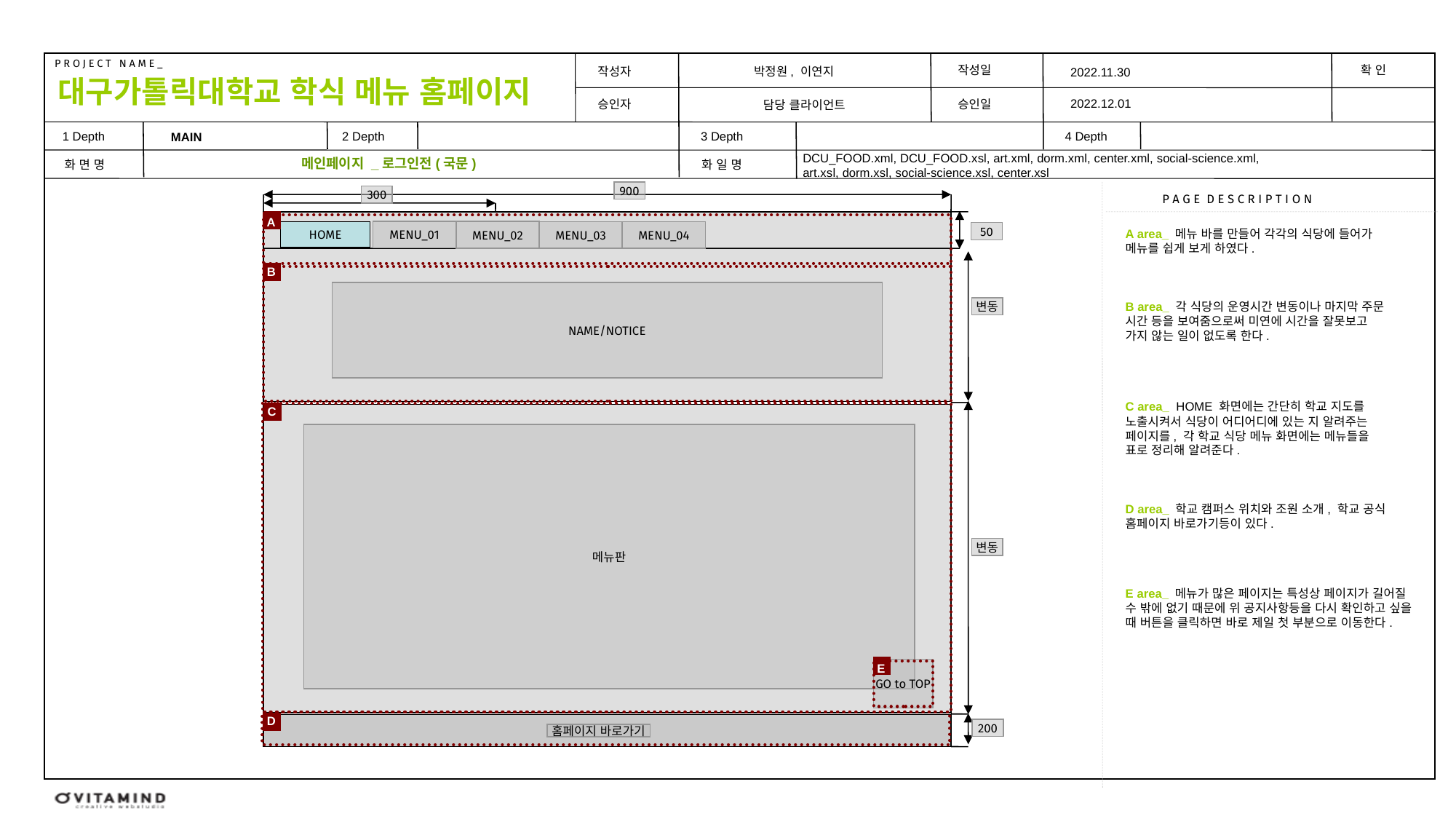

박정원, 이연지
2022.11.30
대구가톨릭대학교 학식 메뉴 홈페이지
2022.12.01
담당 클라이언트
MAIN
DCU_FOOD.xml, DCU_FOOD.xsl, art.xml, dorm.xml, center.xml, social-science.xml, art.xsl, dorm.xsl, social-science.xsl, center.xsl
메인페이지 _로그인전(국문)
900
300

A

A area_ 메뉴 바를 만들어 각각의 식당에 들어가 메뉴를 쉽게 보게 하였다.
MENU_01
MENU_02
MENU_03
HOME
MENU_04
50

B

NAME/NOTICE
B area_ 각 식당의 운영시간 변동이나 마지막 주문 시간 등을 보여줌으로써 미연에 시간을 잘못보고 가지 않는 일이 없도록 한다.
변동
C area_  HOME 화면에는 간단히 학교 지도를 노출시켜서 식당이 어디어디에 있는 지 알려주는 페이지를, 각 학교 식당 메뉴 화면에는 메뉴들을 표로 정리해 알려준다.
C

메뉴판
D area_ 학교 캠퍼스 위치와 조원 소개, 학교 공식 홈페이지 바로가기등이 있다.
변동
E area_ 메뉴가 많은 페이지는 특성상 페이지가 길어질 수 밖에 없기 때문에 위 공지사항등을 다시 확인하고 싶을 때 버튼을 클릭하면 바로 제일 첫 부분으로 이동한다.
E

GO to TOP

D

200
홈페이지 바로가기